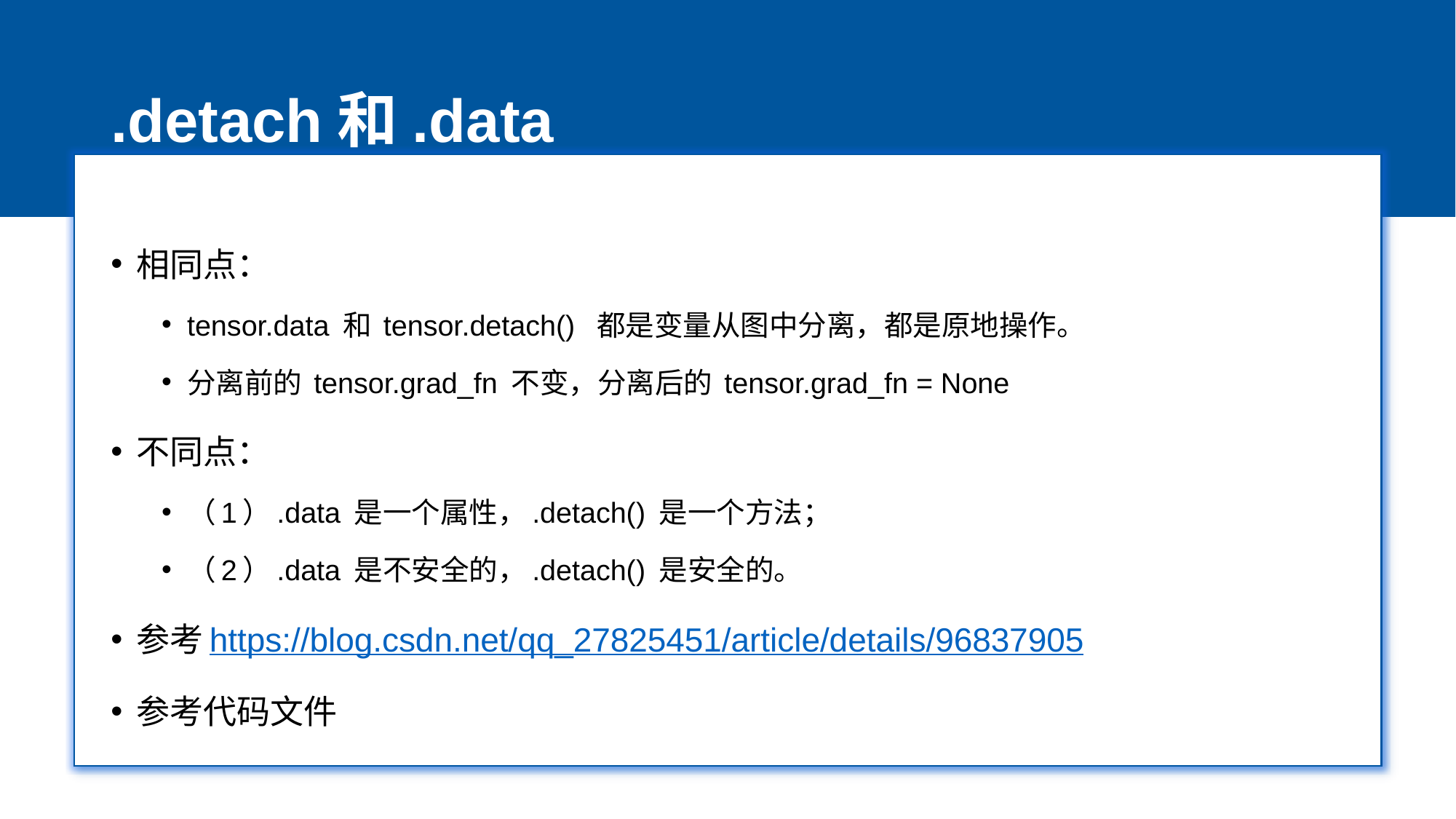

# .detach和.data
相同点：
tensor.data 和 tensor.detach()  都是变量从图中分离，都是原地操作。
分离前的 tensor.grad_fn 不变，分离后的 tensor.grad_fn = None
不同点：
（1）.data 是一个属性，.detach() 是一个方法；
（2）.data 是不安全的，.detach() 是安全的。
参考https://blog.csdn.net/qq_27825451/article/details/96837905
参考代码文件